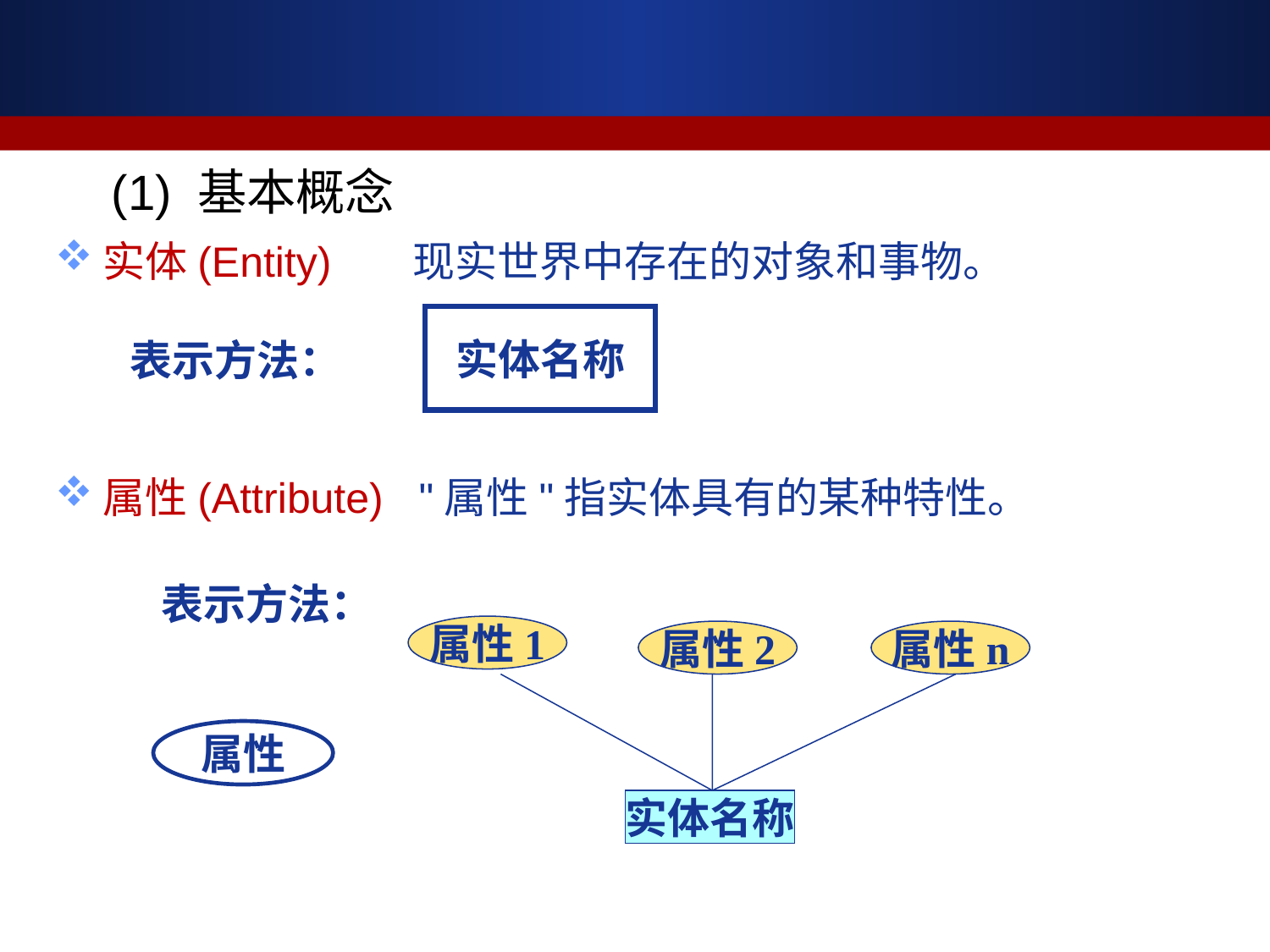

(1) 基本概念

实体(Entity)      现实世界中存在的对象和事物。

属性(Attribute)   "属性"指实体具有的某种特性。

实体名称
表示方法：
表示方法：
属性1
属性2
属性n

实体名称
属性